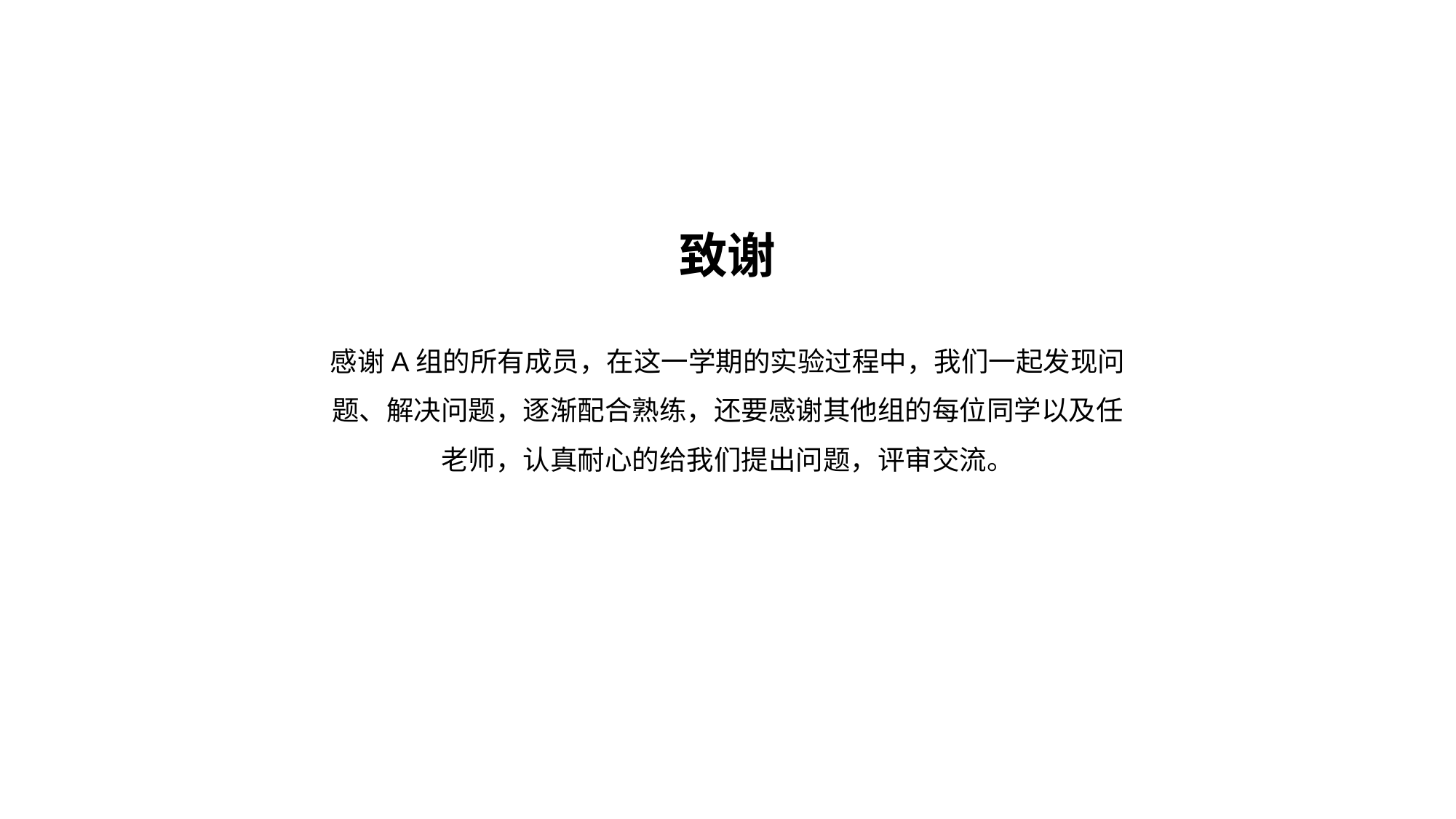

致谢
感谢A组的所有成员，在这一学期的实验过程中，我们一起发现问题、解决问题，逐渐配合熟练，还要感谢其他组的每位同学以及任老师，认真耐心的给我们提出问题，评审交流。